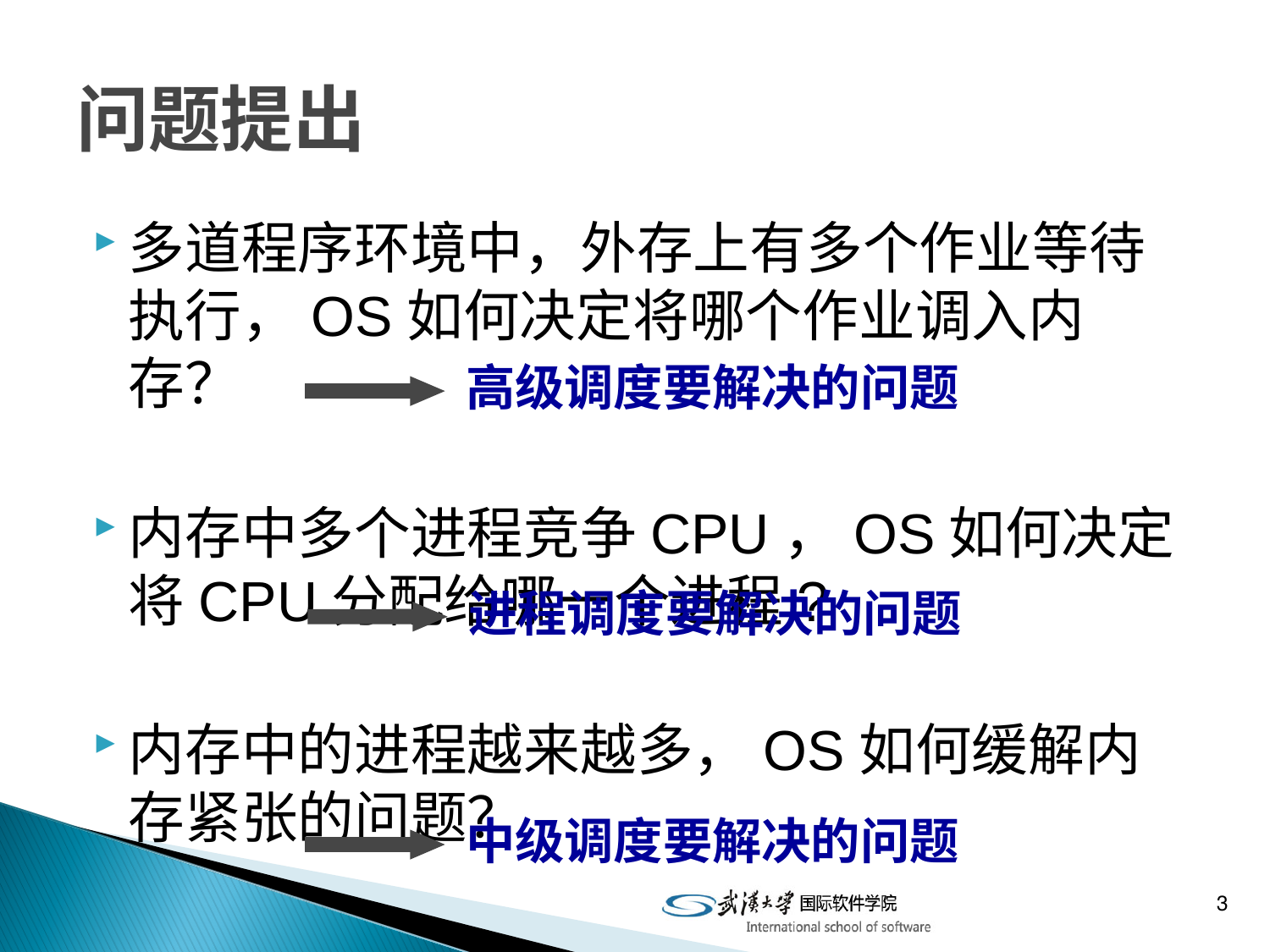

# 问题提出
多道程序环境中，外存上有多个作业等待执行，OS如何决定将哪个作业调入内存？

内存中多个进程竞争CPU，OS如何决定将CPU分配给哪一个进程?

内存中的进程越来越多，OS如何缓解内存紧张的问题？
高级调度要解决的问题

进程调度要解决的问题

中级调度要解决的问题